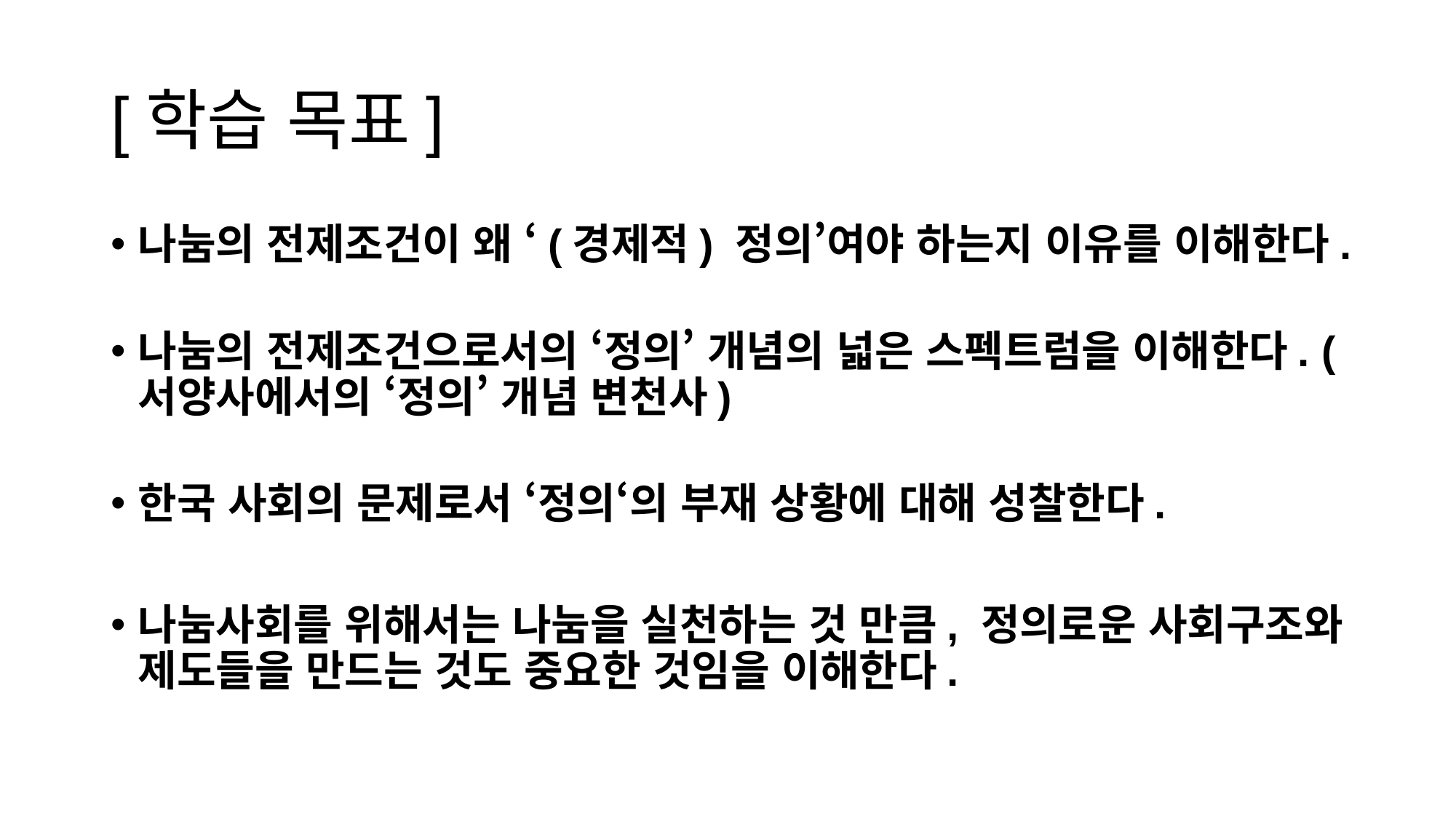

# [학습 목표]

나눔의 전제조건이 왜 ‘(경제적) 정의’여야 하는지 이유를 이해한다.
나눔의 전제조건으로서의 ‘정의’ 개념의 넓은 스펙트럼을 이해한다. (서양사에서의 ‘정의’ 개념 변천사)
한국 사회의 문제로서 ‘정의‘의 부재 상황에 대해 성찰한다.

나눔사회를 위해서는 나눔을 실천하는 것 만큼, 정의로운 사회구조와 제도들을 만드는 것도 중요한 것임을 이해한다.